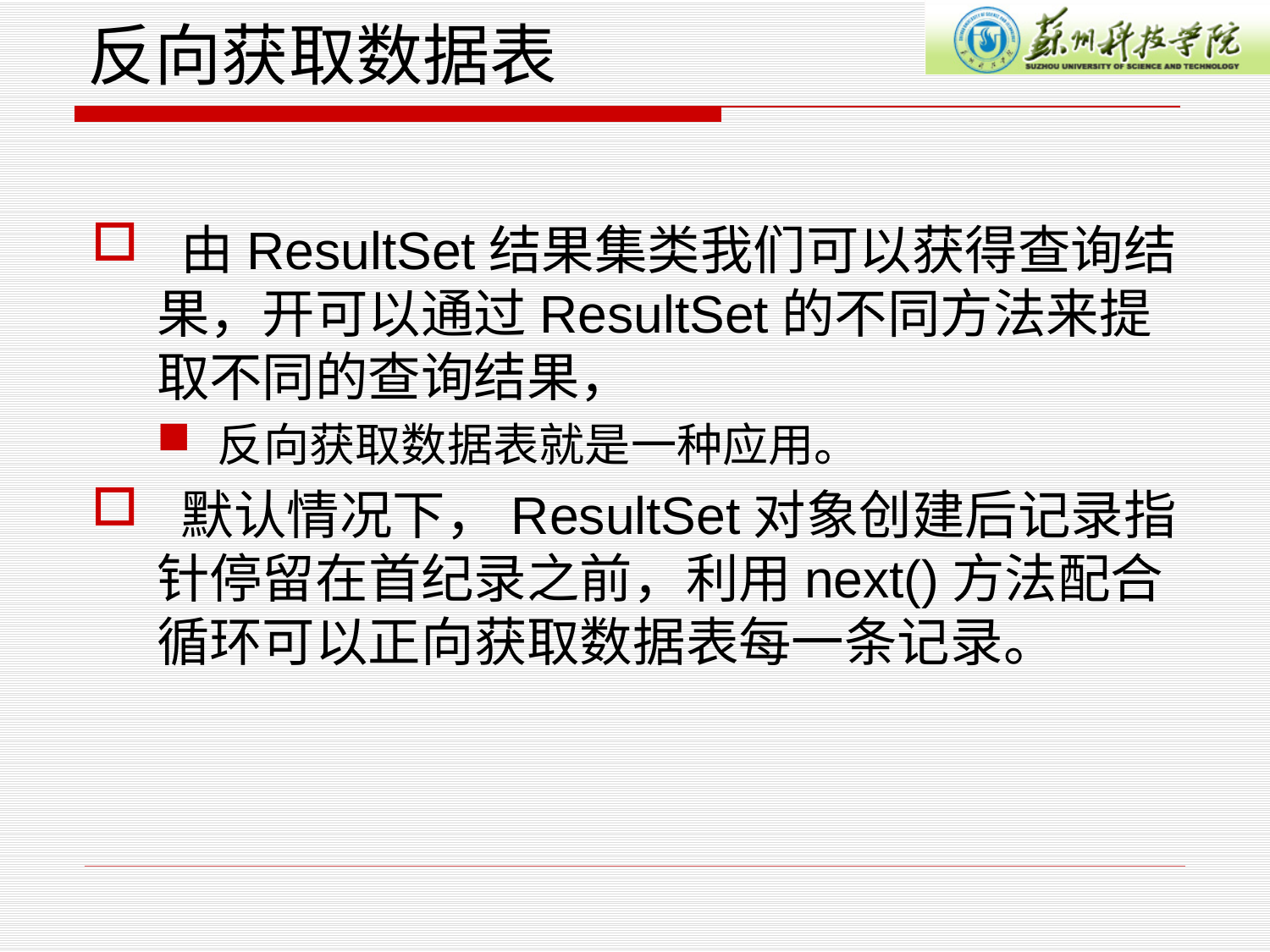

# 反向获取数据表

 由ResultSet结果集类我们可以获得查询结果，开可以通过ResultSet的不同方法来提取不同的查询结果，
反向获取数据表就是一种应用。
 默认情况下，ResultSet对象创建后记录指针停留在首纪录之前，利用next()方法配合循环可以正向获取数据表每一条记录。